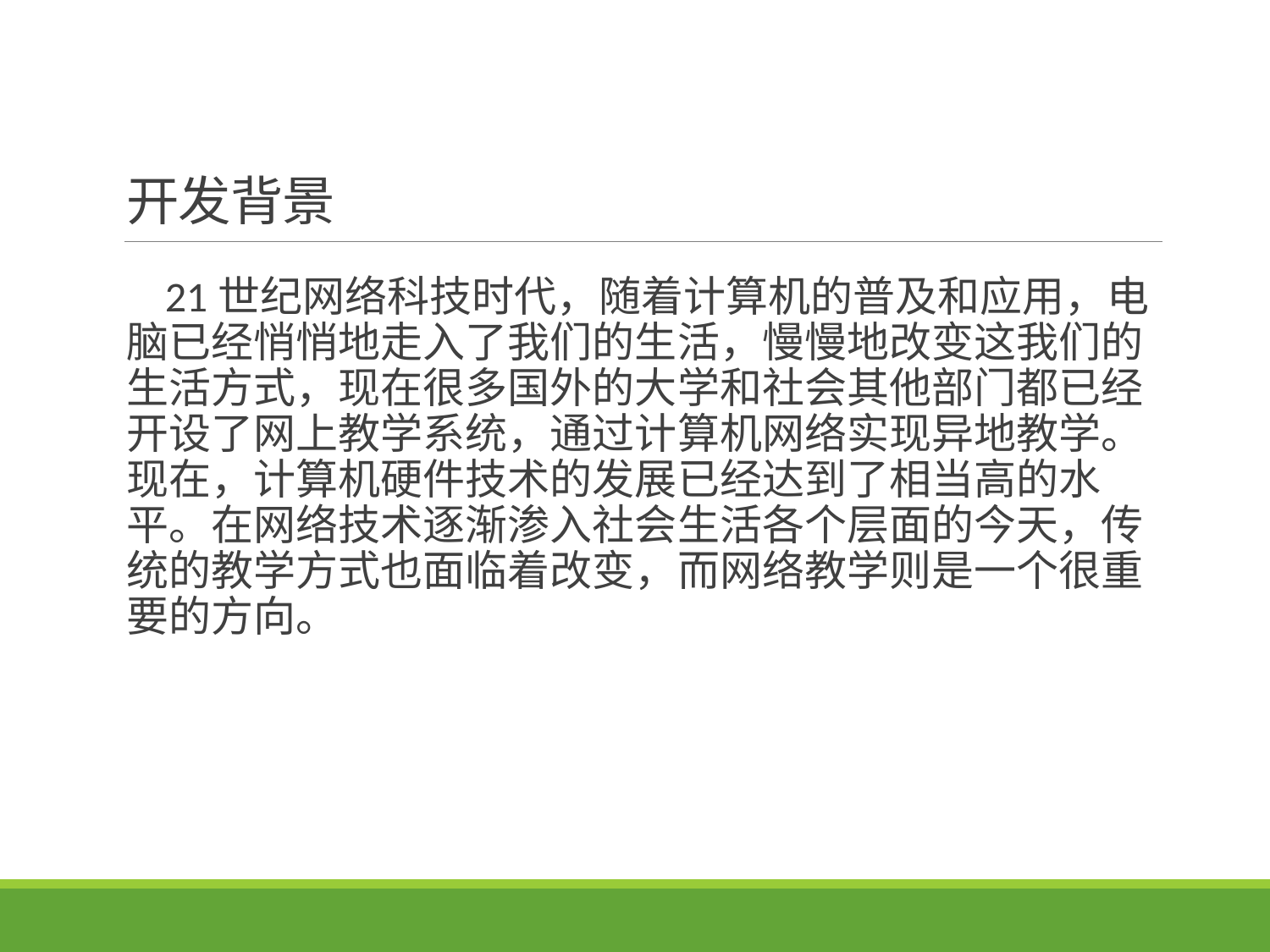

# 开发背景
    21世纪网络科技时代，随着计算机的普及和应用，电脑已经悄悄地走入了我们的生活，慢慢地改变这我们的生活方式，现在很多国外的大学和社会其他部门都已经开设了网上教学系统，通过计算机网络实现异地教学。现在，计算机硬件技术的发展已经达到了相当高的水平。在网络技术逐渐渗入社会生活各个层面的今天，传统的教学方式也面临着改变，而网络教学则是一个很重要的方向。